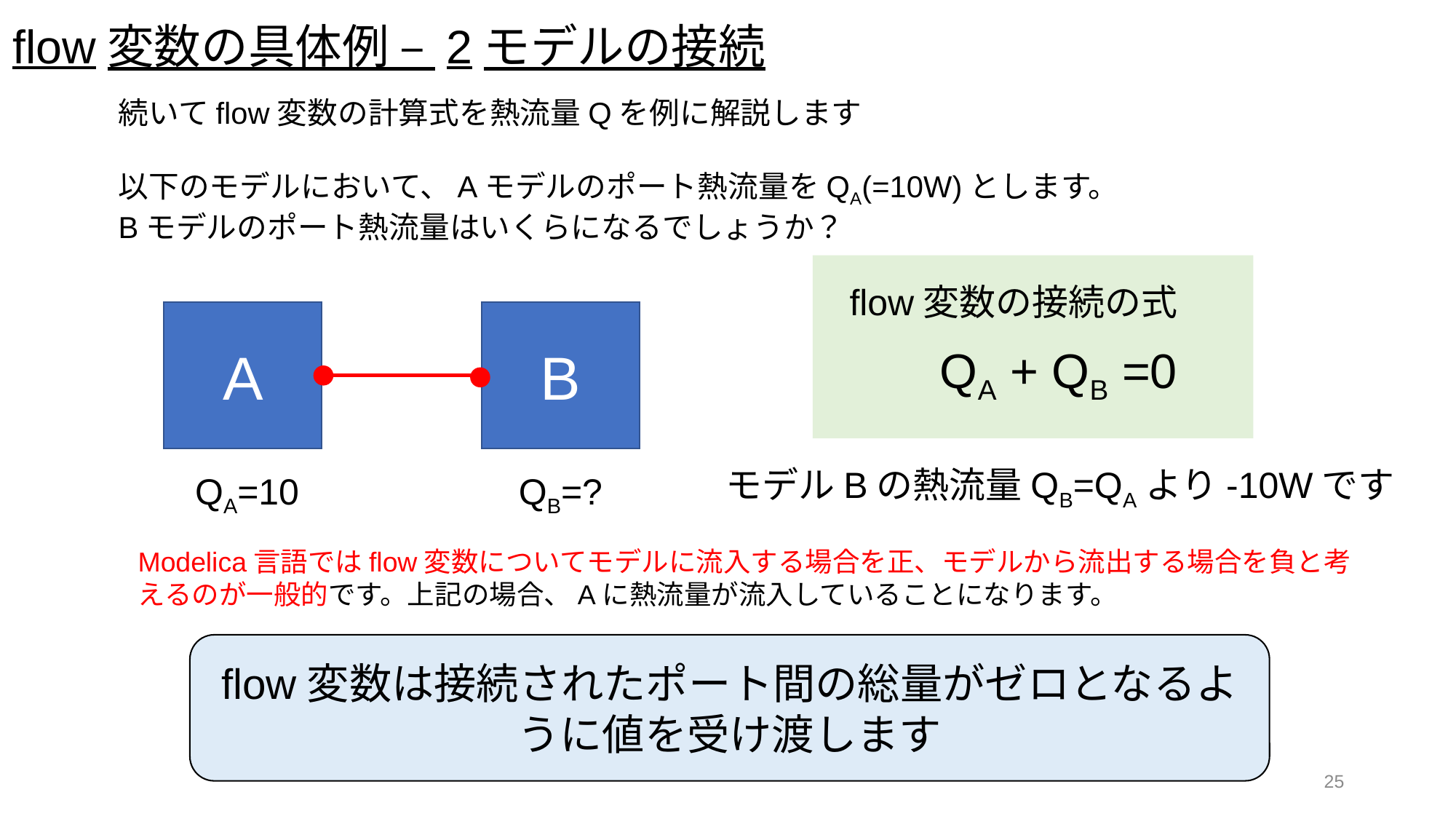

flow変数の具体例 – 2モデルの接続
続いてflow変数の計算式を熱流量Qを例に解説します

以下のモデルにおいて、Aモデルのポート熱流量をQA(=10W)とします。
Bモデルのポート熱流量はいくらになるでしょうか？

flow変数の接続の式
A
B
QA + QB =0

モデルBの熱流量QB=QAより-10Wです
QB=?
QA=10
Modelica言語ではflow変数についてモデルに流入する場合を正、モデルから流出する場合を負と考えるのが一般的です。上記の場合、Aに熱流量が流入していることになります。
flow変数は接続されたポート間の総量がゼロとなるように値を受け渡します
25